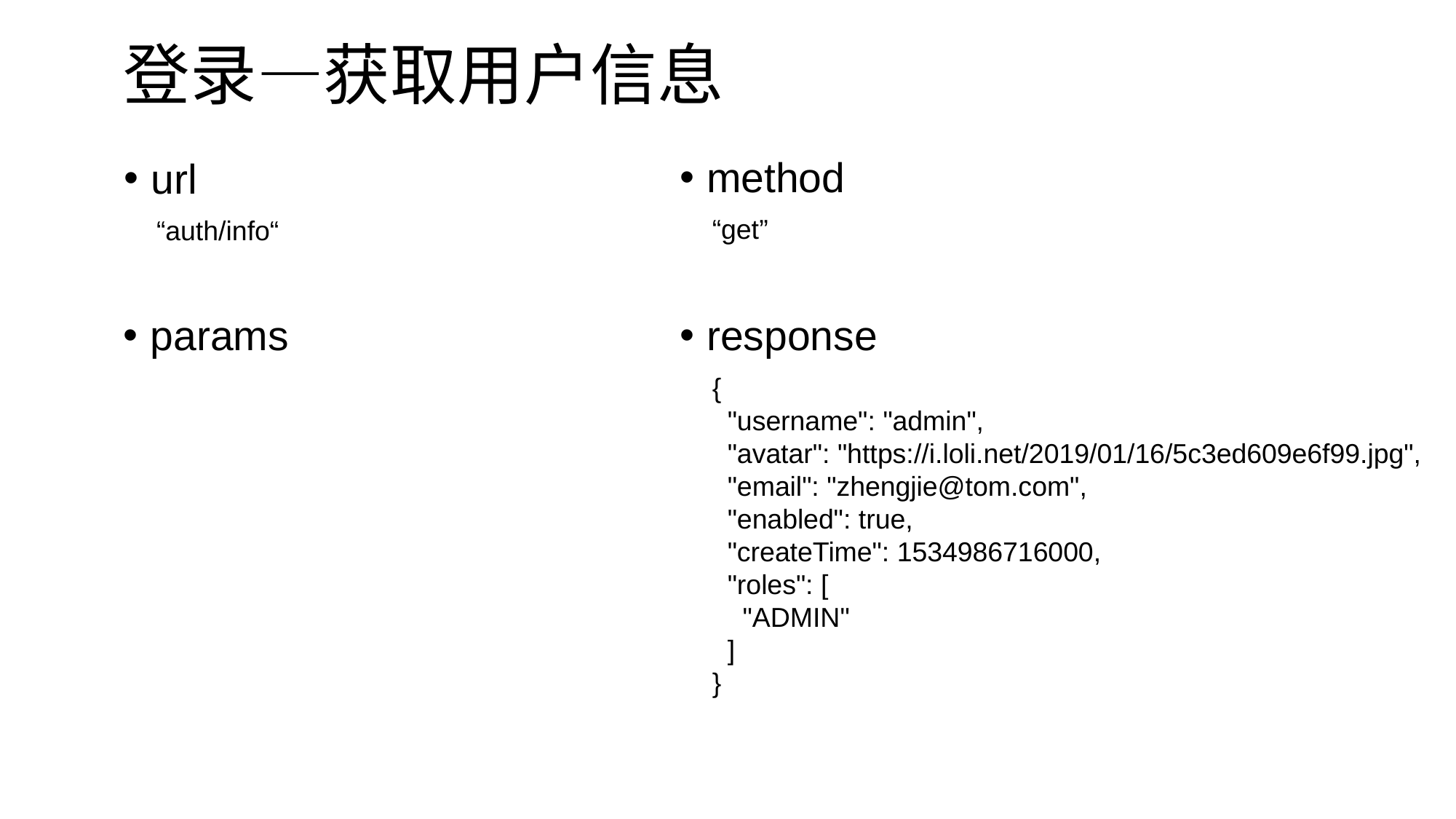

# 登录—获取用户信息
method
url
“get”
“auth/info“
params
response
{
  "username": "admin",
  "avatar": "https://i.loli.net/2019/01/16/5c3ed609e6f99.jpg",
  "email": "zhengjie@tom.com",
  "enabled": true,
  "createTime": 1534986716000,
  "roles": [
    "ADMIN"
  ]
}